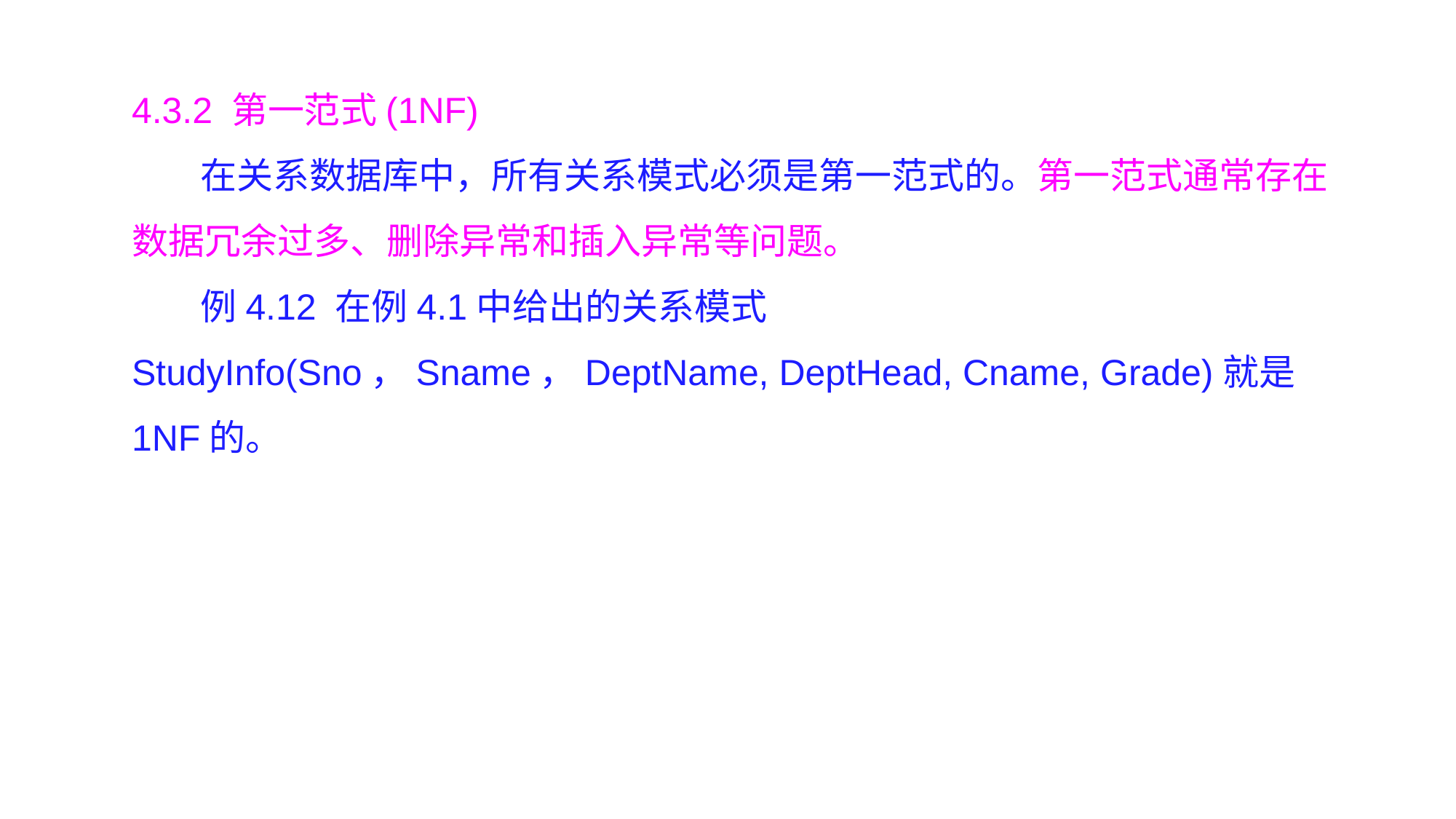

4.3.2 第一范式(1NF)
在关系数据库中，所有关系模式必须是第一范式的。第一范式通常存在数据冗余过多、删除异常和插入异常等问题。
例4.12 在例4.1中给出的关系模式StudyInfo(Sno，Sname，DeptName, DeptHead, Cname, Grade)就是1NF的。